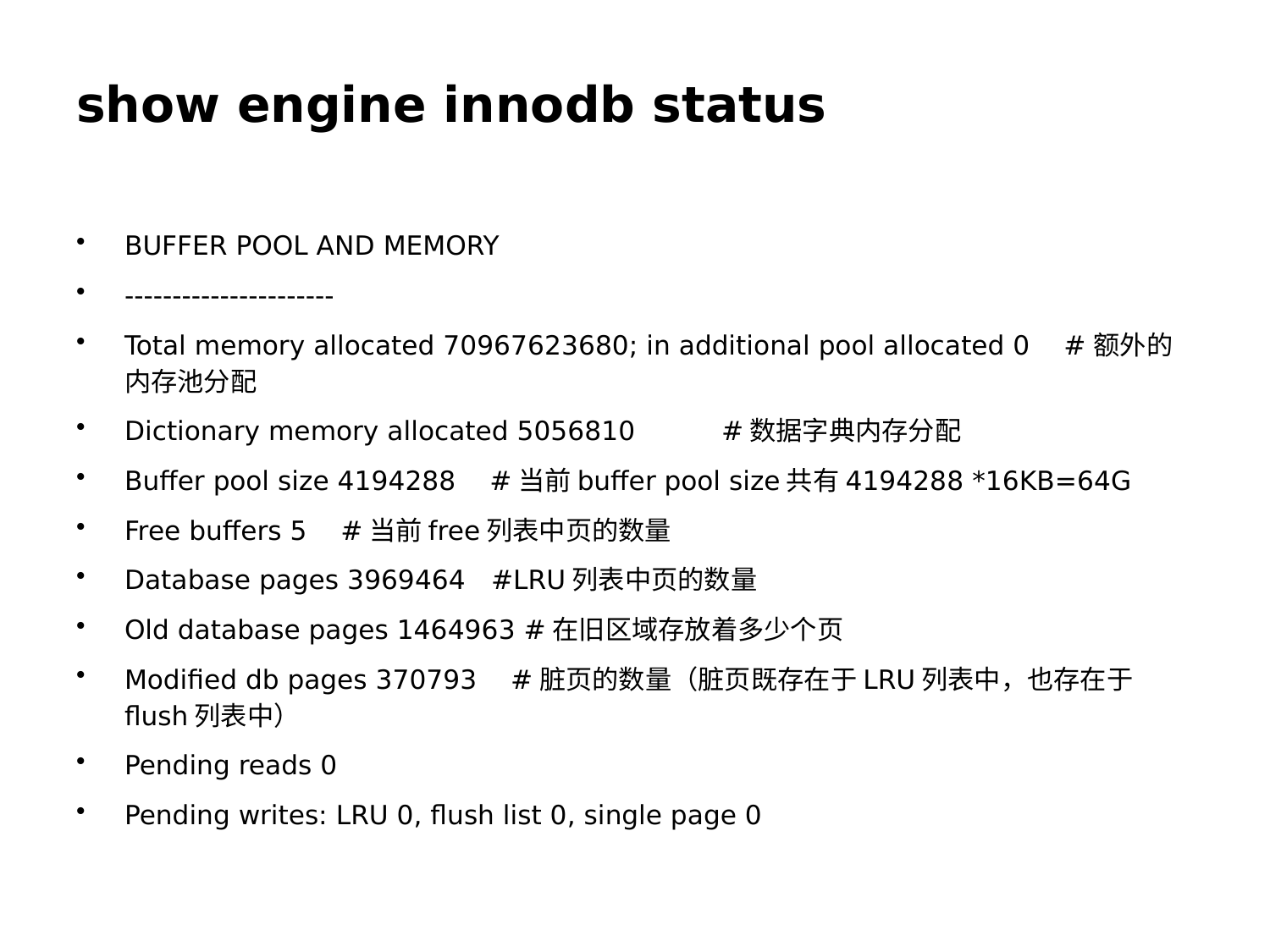

# show engine innodb status
BUFFER POOL AND MEMORY
----------------------
Total memory allocated 70967623680; in additional pool allocated 0    #额外的内存池分配
Dictionary memory allocated 5056810	#数据字典内存分配
Buffer pool size 4194288    #当前buffer pool size共有4194288 *16KB=64G
Free buffers 5    #当前free列表中页的数量
Database pages 3969464   #LRU列表中页的数量
Old database pages 1464963 #在旧区域存放着多少个页
Modified db pages 370793    #脏页的数量（脏页既存在于LRU列表中，也存在于flush列表中）
Pending reads 0
Pending writes: LRU 0, flush list 0, single page 0